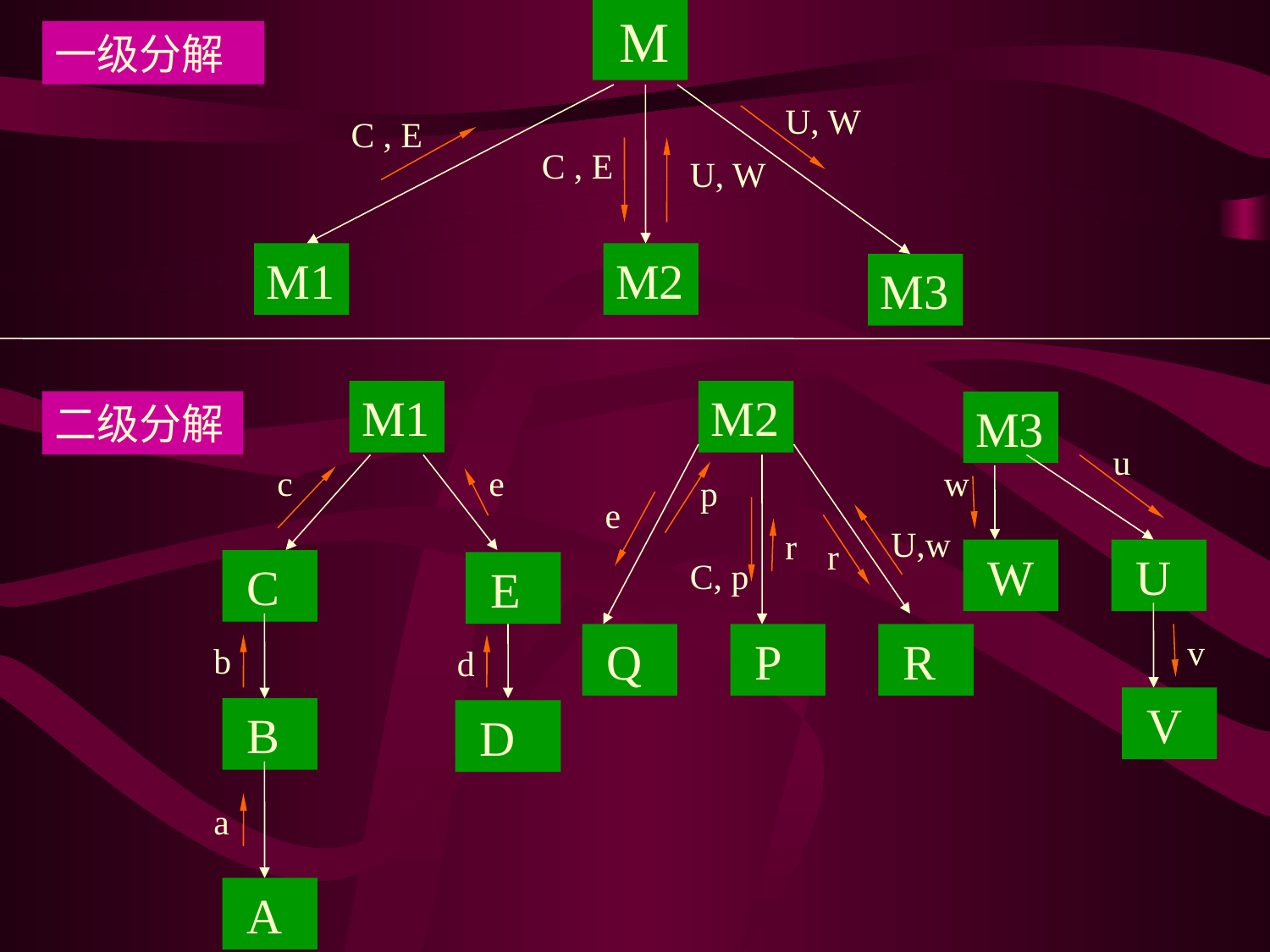

M
一级分解

U, W

C , E

C , E

U, W
M1
M2
M3

M1
c

e

 C
 E

b

d

 B
 D

a

 A
M2

p
e

U,w

r
r
C, p
 Q
 P
 R
二级分解
M3
u
w

 W
 U

v
 V

94